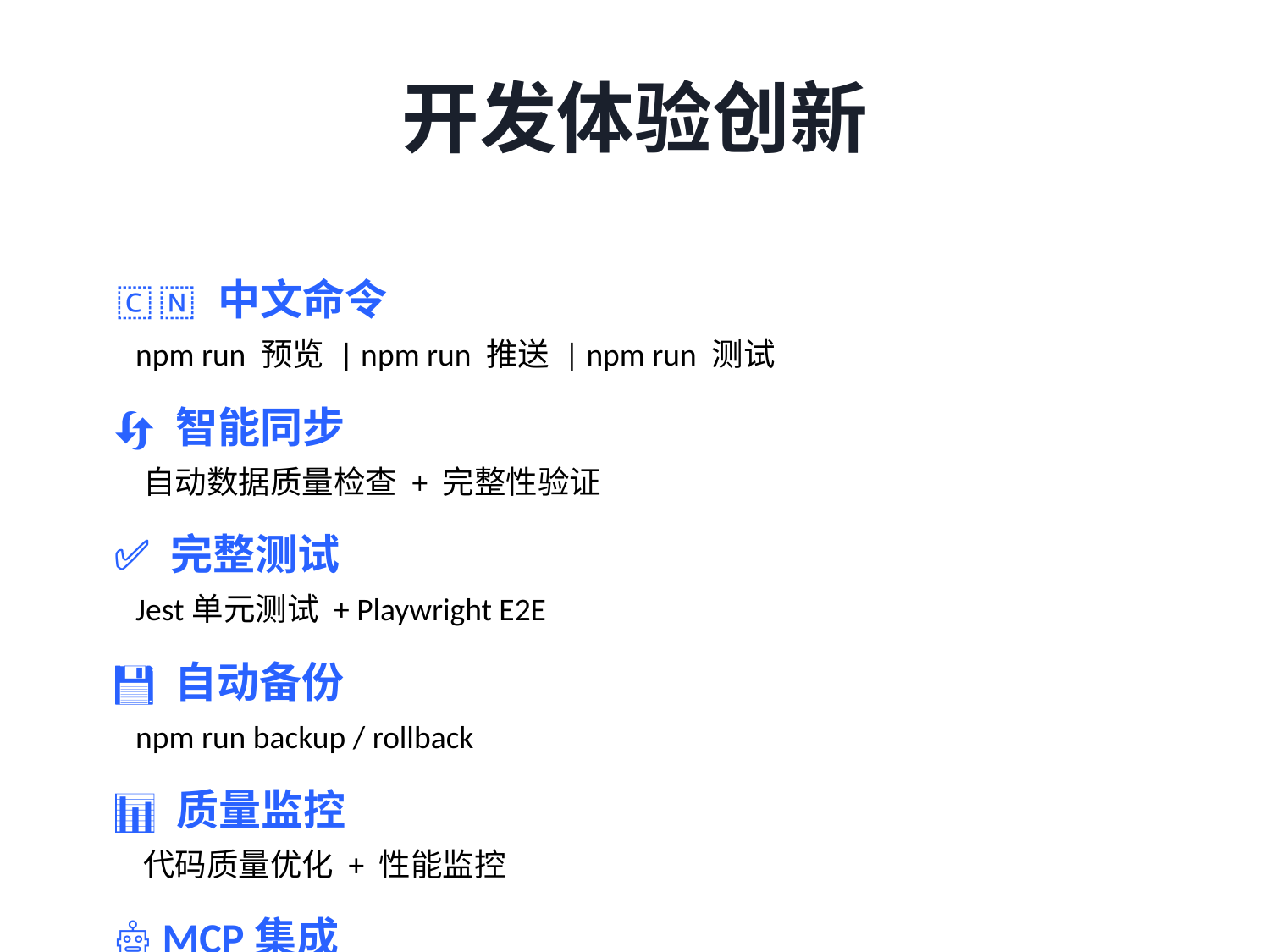

开发体验创新

🇨🇳 中文命令
   npm run 预览 | npm run 推送 | npm run 测试
🔄 智能同步
   自动数据质量检查 + 完整性验证
✅ 完整测试
   Jest单元测试 + Playwright E2E
💾 自动备份
   npm run backup / rollback
📊 质量监控
   代码质量优化 + 性能监控
🤖 MCP集成
   多服务协同 (Feishu/GitHub/SQLite)